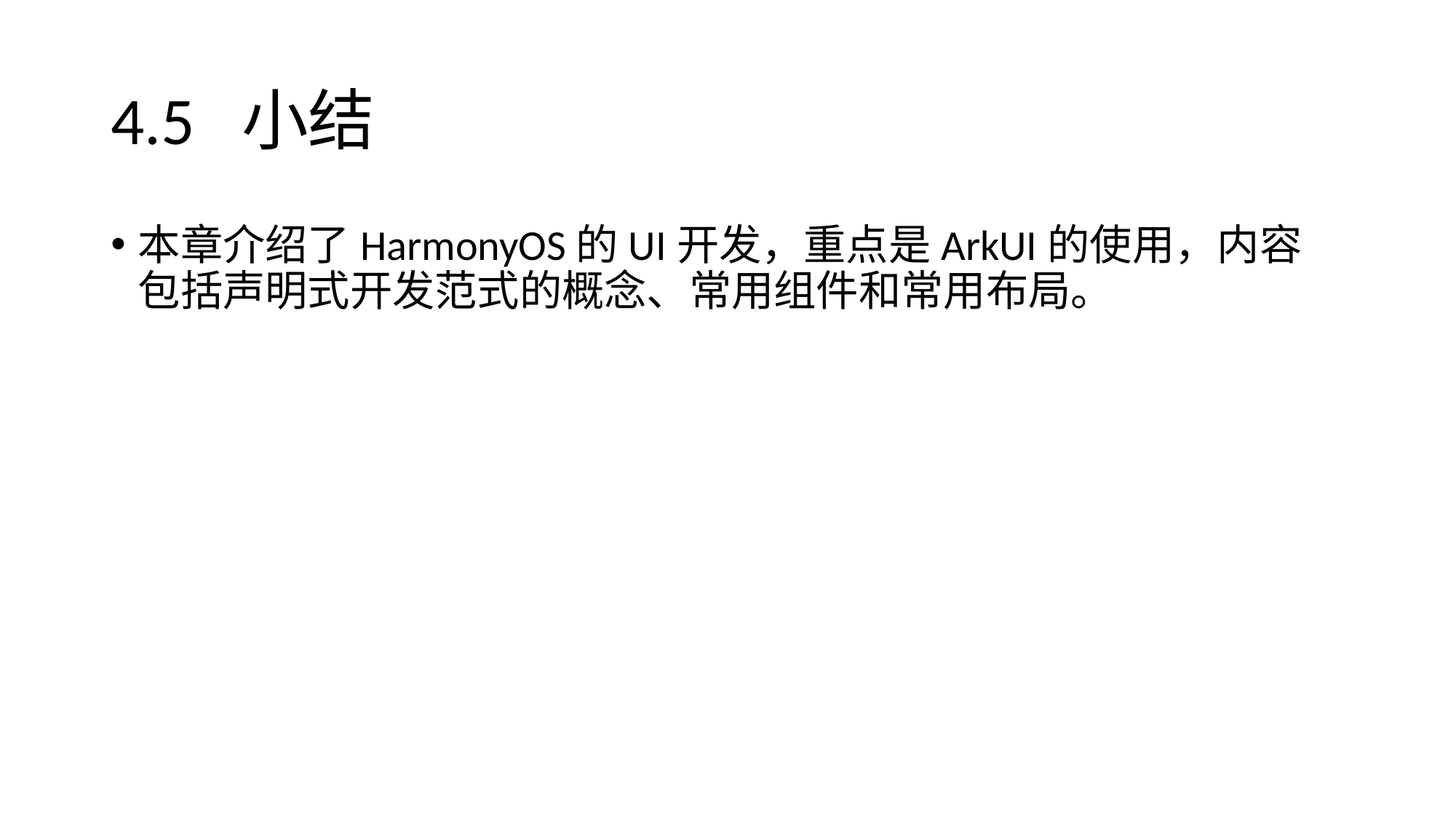

# 4.5  小结
本章介绍了HarmonyOS的UI开发，重点是ArkUI的使用，内容包括声明式开发范式的概念、常用组件和常用布局。